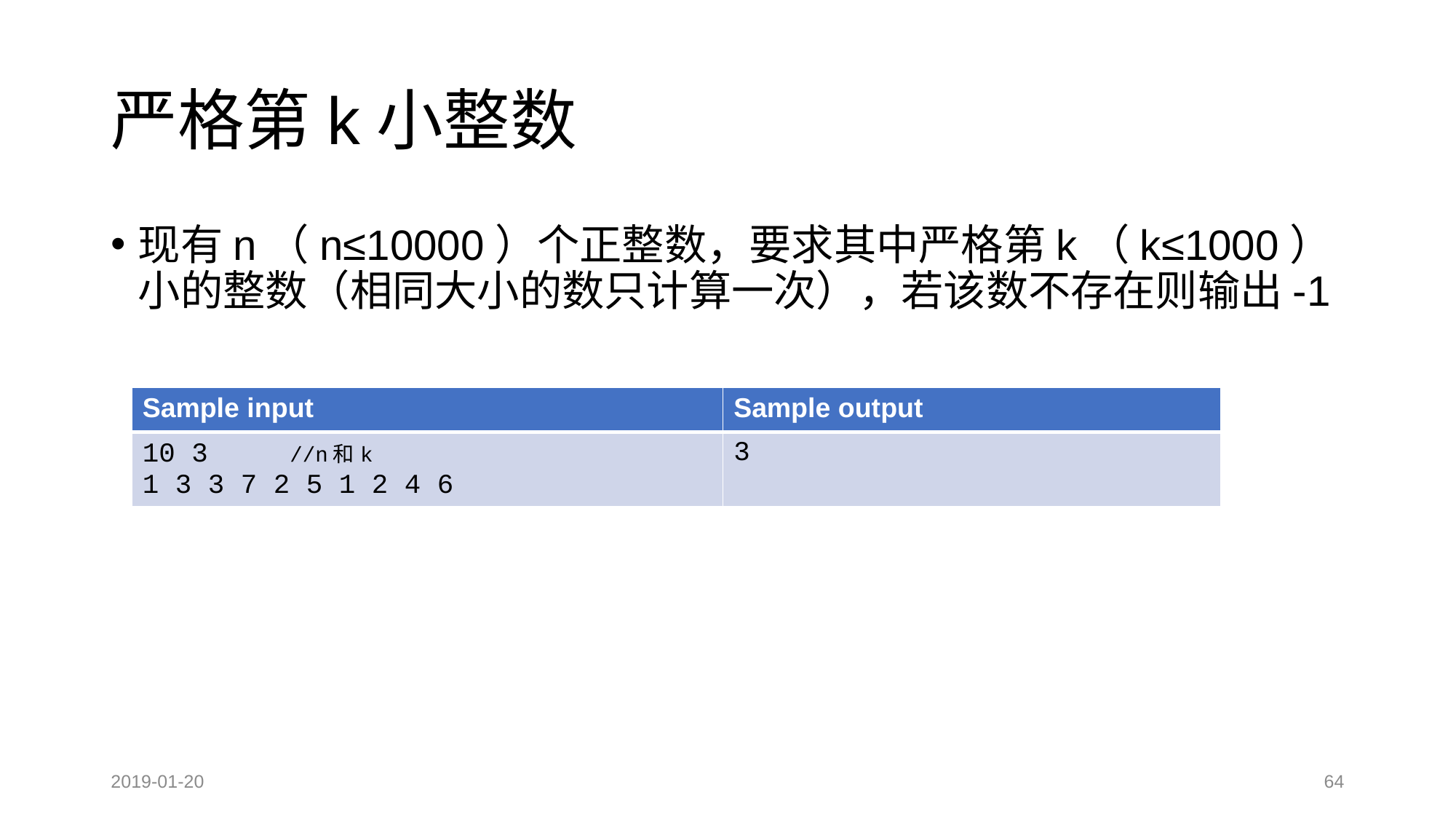

# 严格第k小整数
现有n（n≤10000）个正整数，要求其中严格第k（k≤1000）小的整数（相同大小的数只计算一次），若该数不存在则输出-1
| Sample input | Sample output |
| --- | --- |
| 10 3 //n和k 1 3 3 7 2 5 1 2 4 6 | 3 |
2019-01-20
64